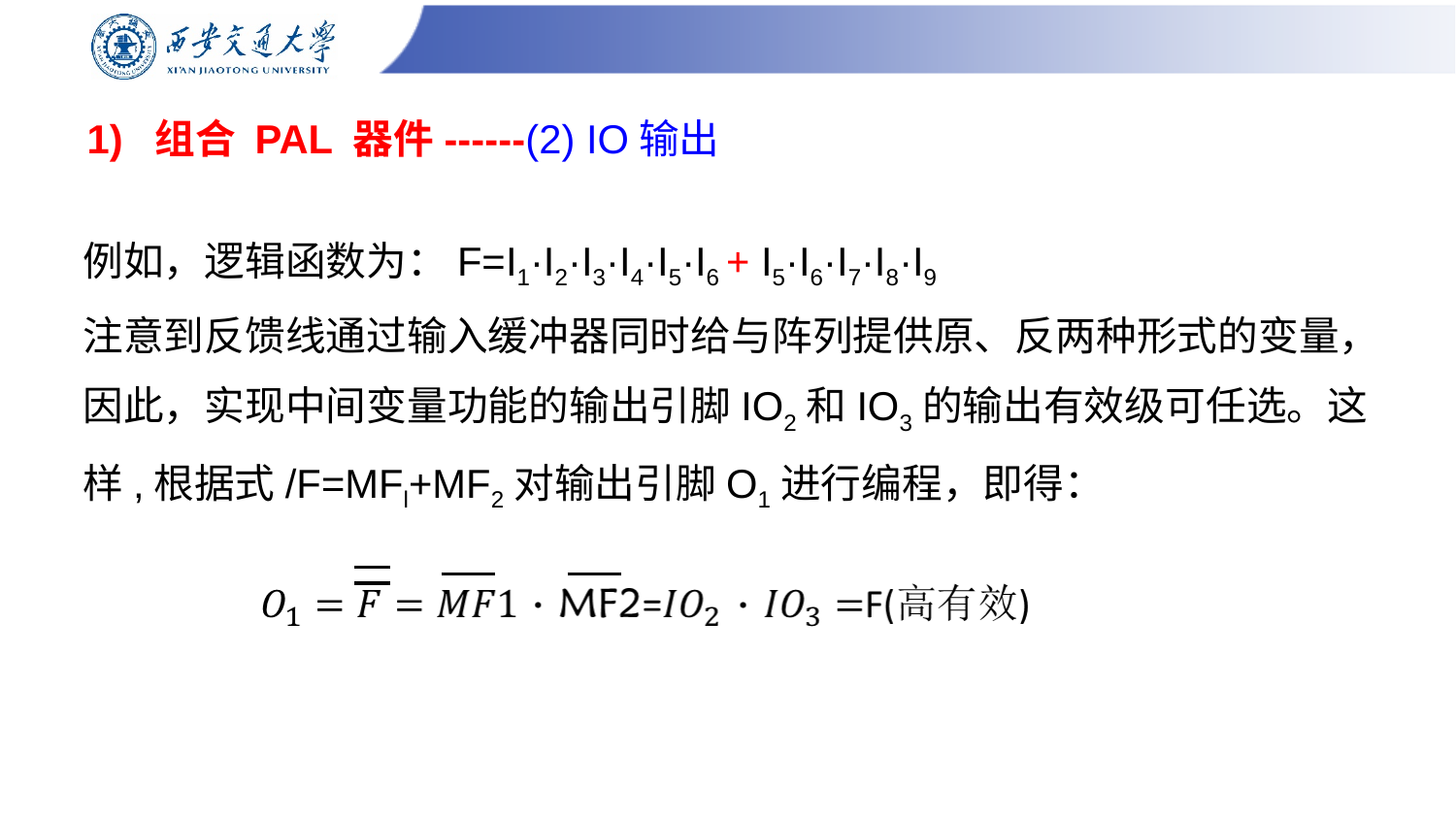

# 1)  组合 PAL 器件------(2) IO输出
例如，逻辑函数为：F=I1·I2·I3·I4·I5·I6 + I5·I6·I7·I8·I9
注意到反馈线通过输入缓冲器同时给与阵列提供原、反两种形式的变量，因此，实现中间变量功能的输出引脚IO2和IO3的输出有效级可任选。这样,根据式/F=MFl+MF2对输出引脚O1进行编程，即得：